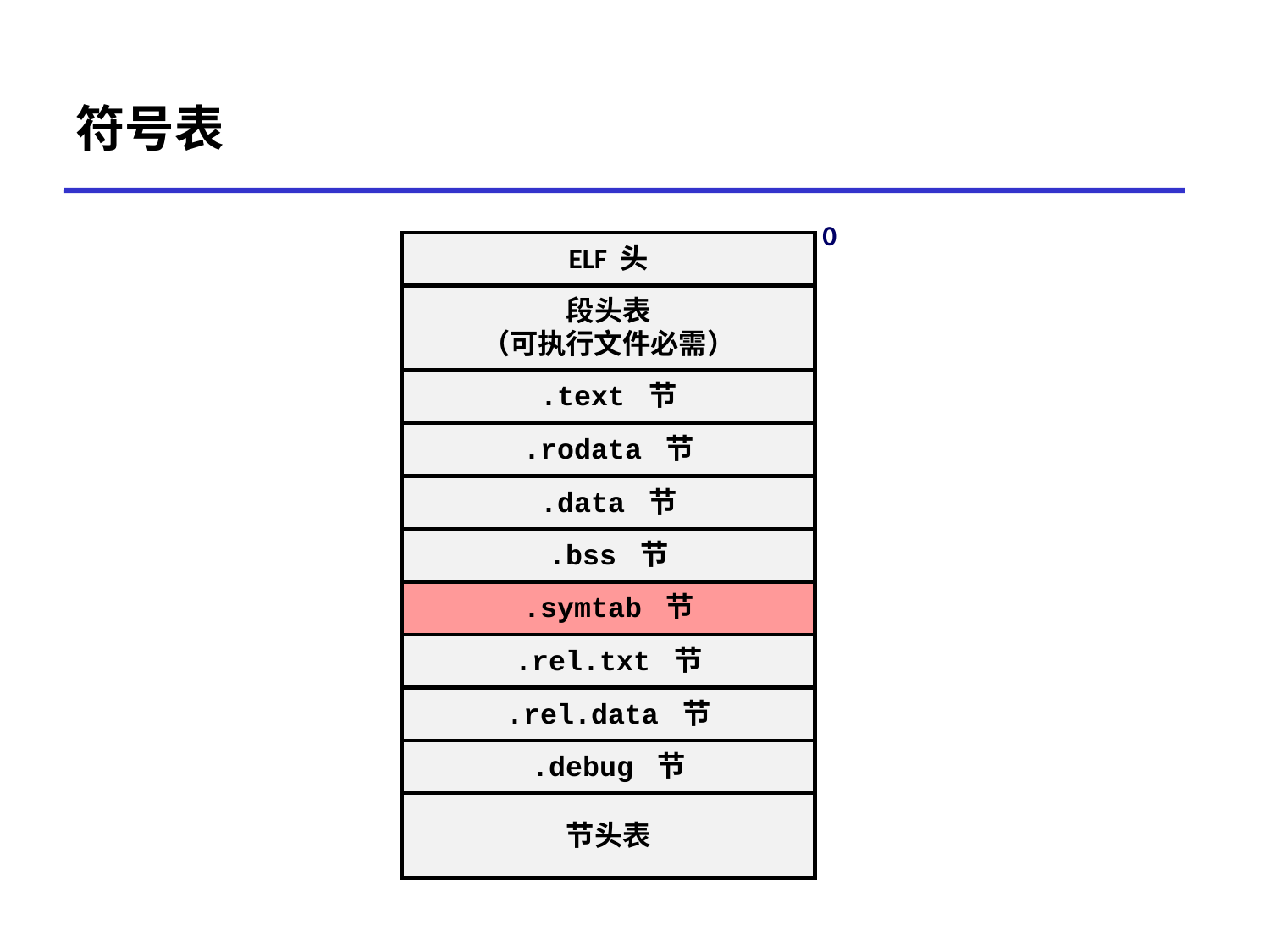

# 符号表
0
ELF 头
段头表
（可执行文件必需）
.text 节
.rodata 节
.data 节
.bss 节
.symtab 节
.rel.txt 节
.rel.data 节
.debug 节
节头表